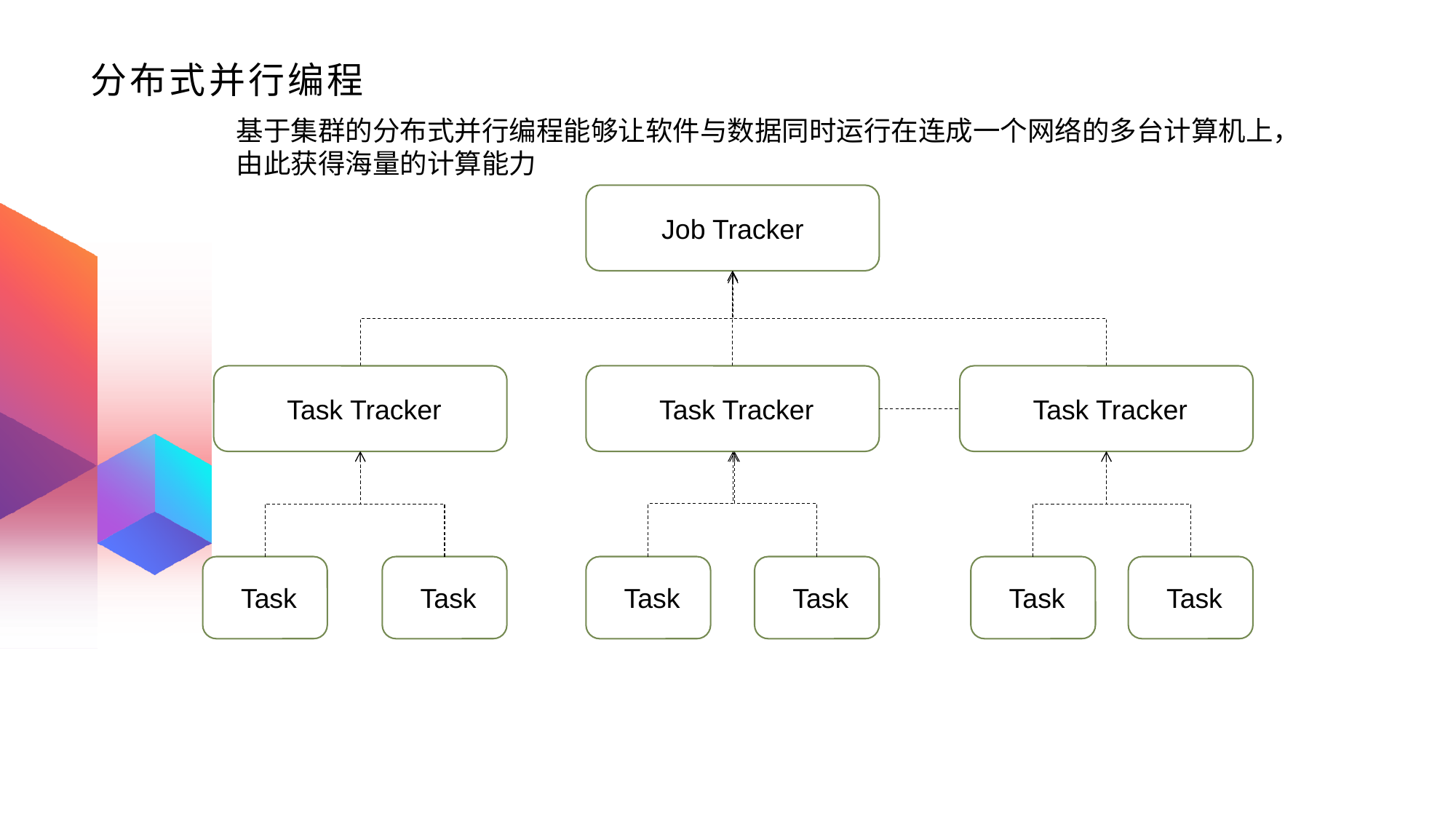

# 分布式并行编程
基于集群的分布式并行编程能够让软件与数据同时运行在连成一个网络的多台计算机上，
由此获得海量的计算能力
Job Tracker
 Task Tracker
 Task Tracker
 Task Tracker
 Task
 Task
 Task
 Task
 Task
 Task